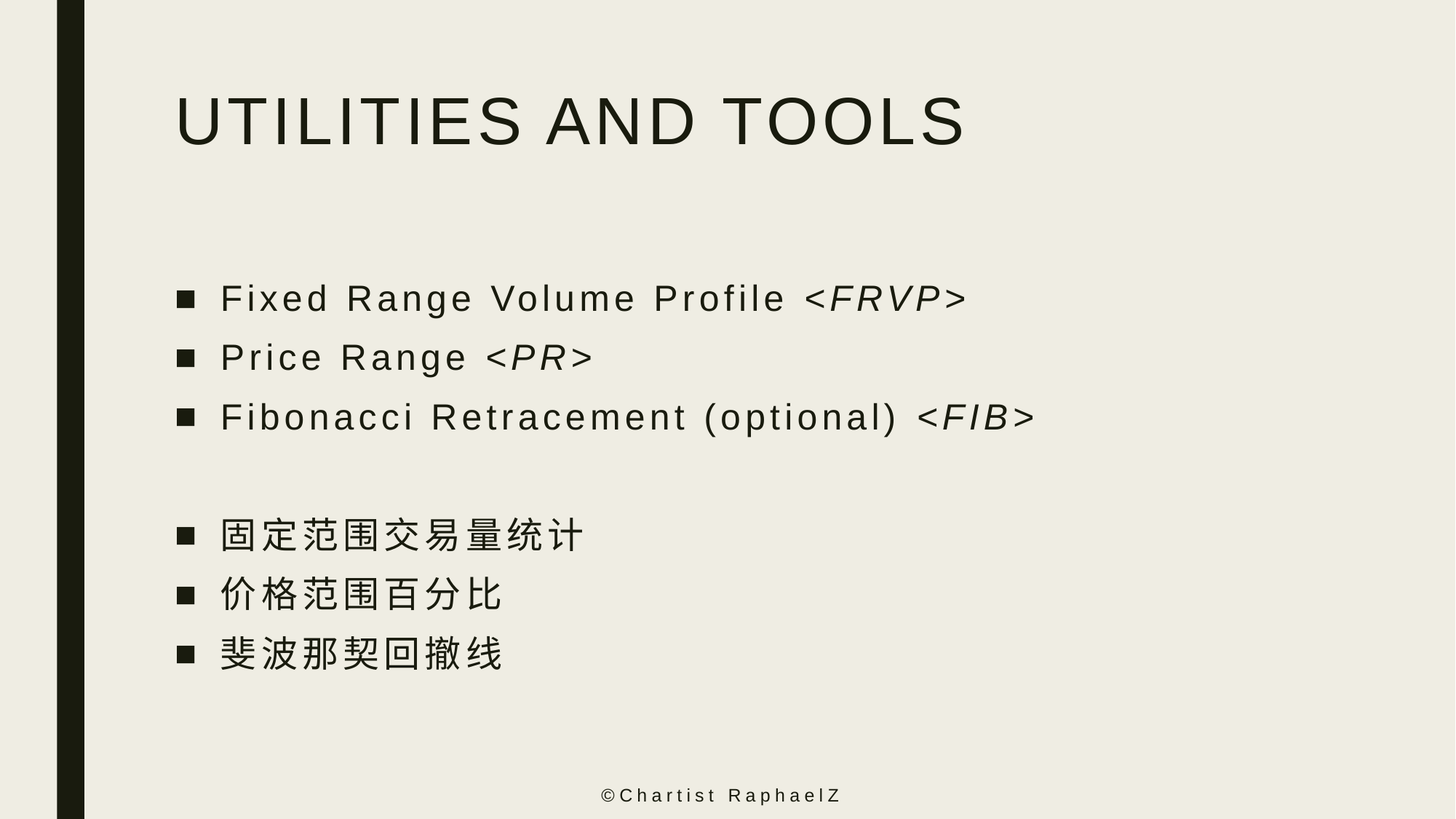

# UTILITIES AND TOOLS
Fixed Range Volume Profile <FRVP>
Price Range <PR>
Fibonacci Retracement (optional) <FIB>

固定范围交易量统计
价格范围百分比
斐波那契回撤线

©️Chartist RaphaelZ